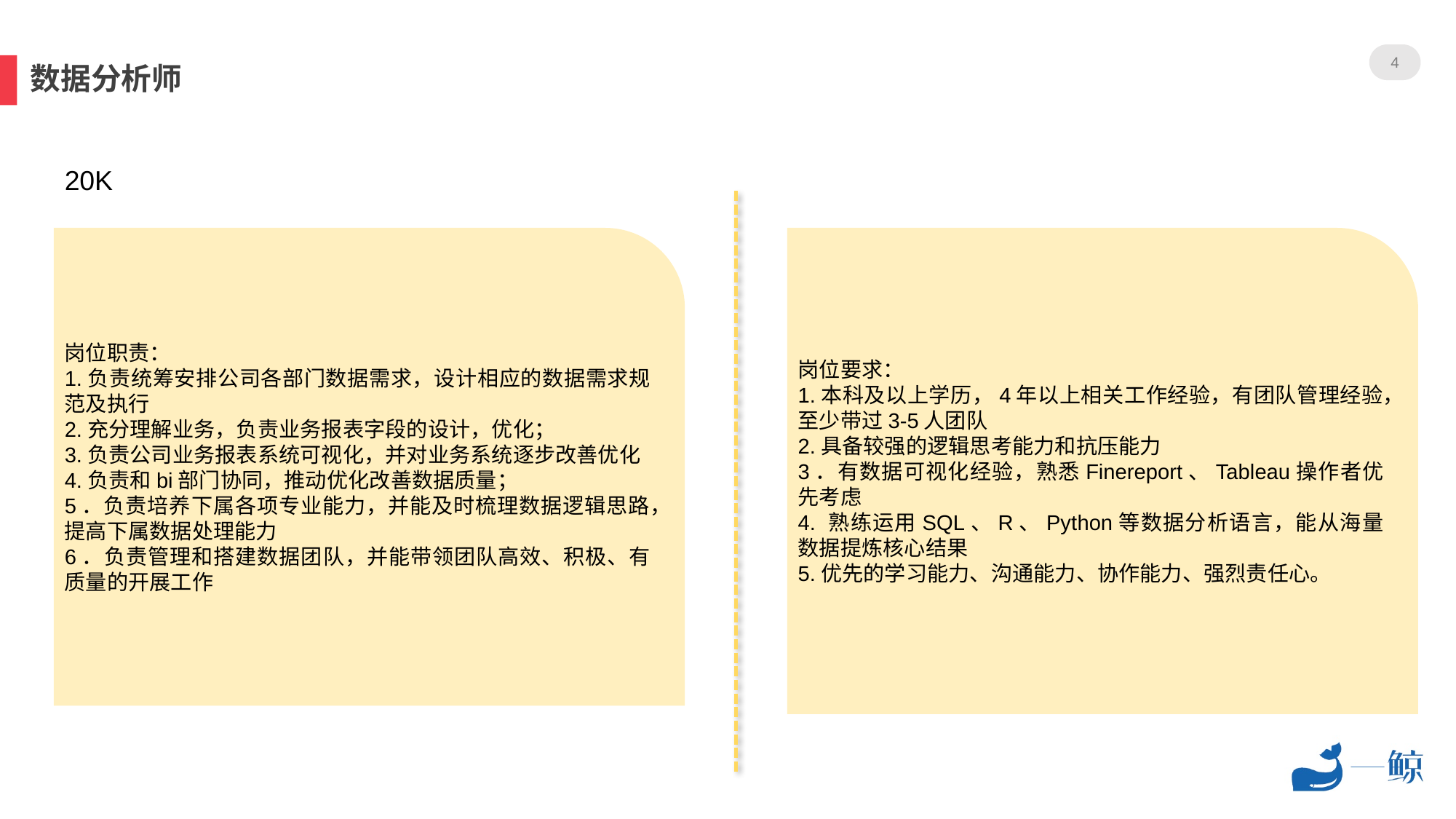

4
数据分析师
20K
岗位职责：
1.负责统筹安排公司各部门数据需求，设计相应的数据需求规范及执行
2.充分理解业务，负责业务报表字段的设计，优化；
3.负责公司业务报表系统可视化，并对业务系统逐步改善优化
4.负责和bi部门协同，推动优化改善数据质量；
5．负责培养下属各项专业能力，并能及时梳理数据逻辑思路，提高下属数据处理能力
6．负责管理和搭建数据团队，并能带领团队高效、积极、有质量的开展工作
岗位要求：
1.本科及以上学历，4年以上相关工作经验，有团队管理经验，至少带过3-5人团队
2.具备较强的逻辑思考能力和抗压能力
3．有数据可视化经验，熟悉Finereport、Tableau操作者优先考虑
4. 熟练运用SQL、R、Python等数据分析语言，能从海量数据提炼核心结果
5.优先的学习能力、沟通能力、协作能力、强烈责任心。